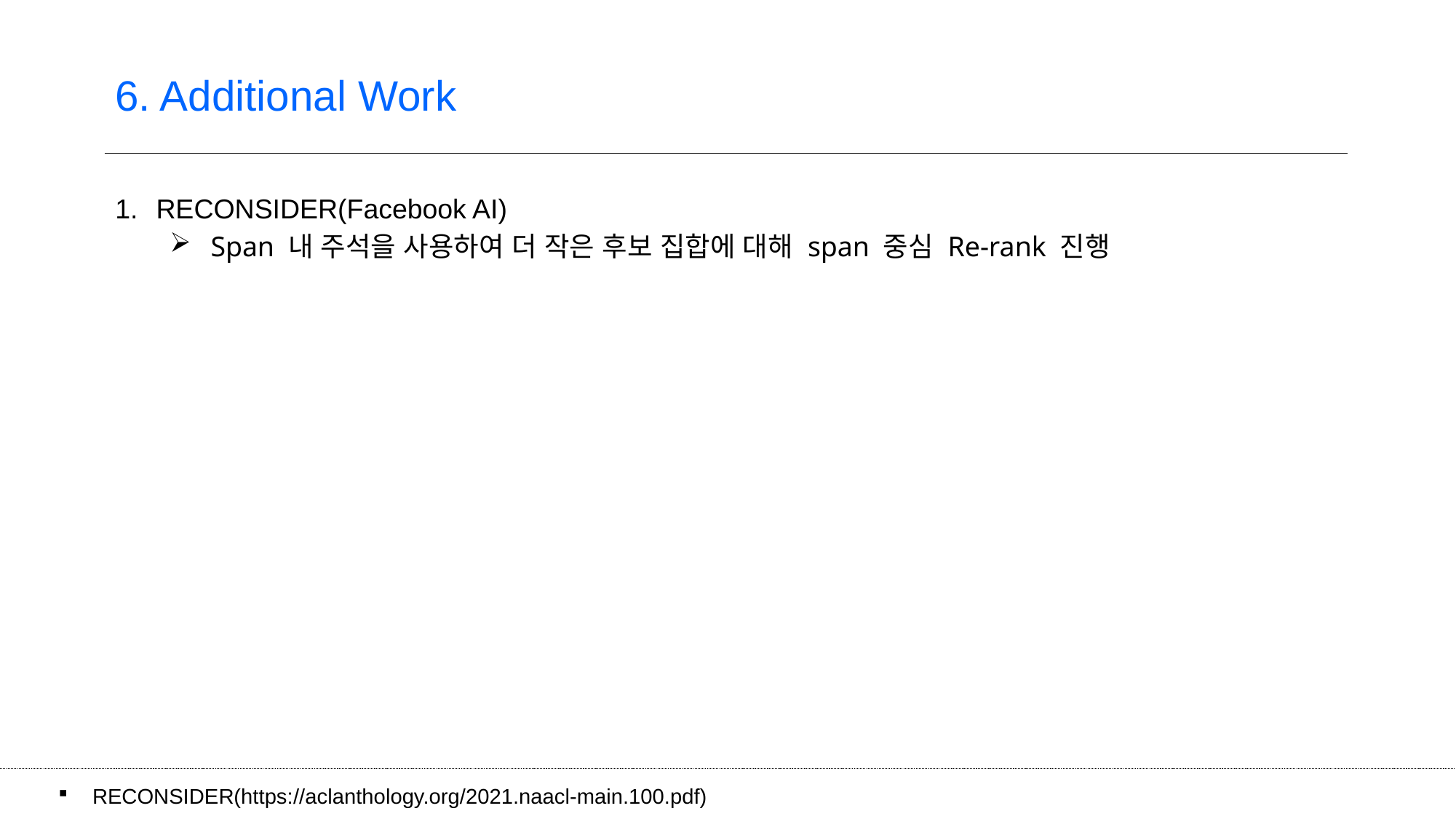

6. Additional Work
RECONSIDER(Facebook AI)
Span 내 주석을 사용하여 더 작은 후보 집합에 대해 span 중심 Re-rank 진행
RECONSIDER(https://aclanthology.org/2021.naacl-main.100.pdf)